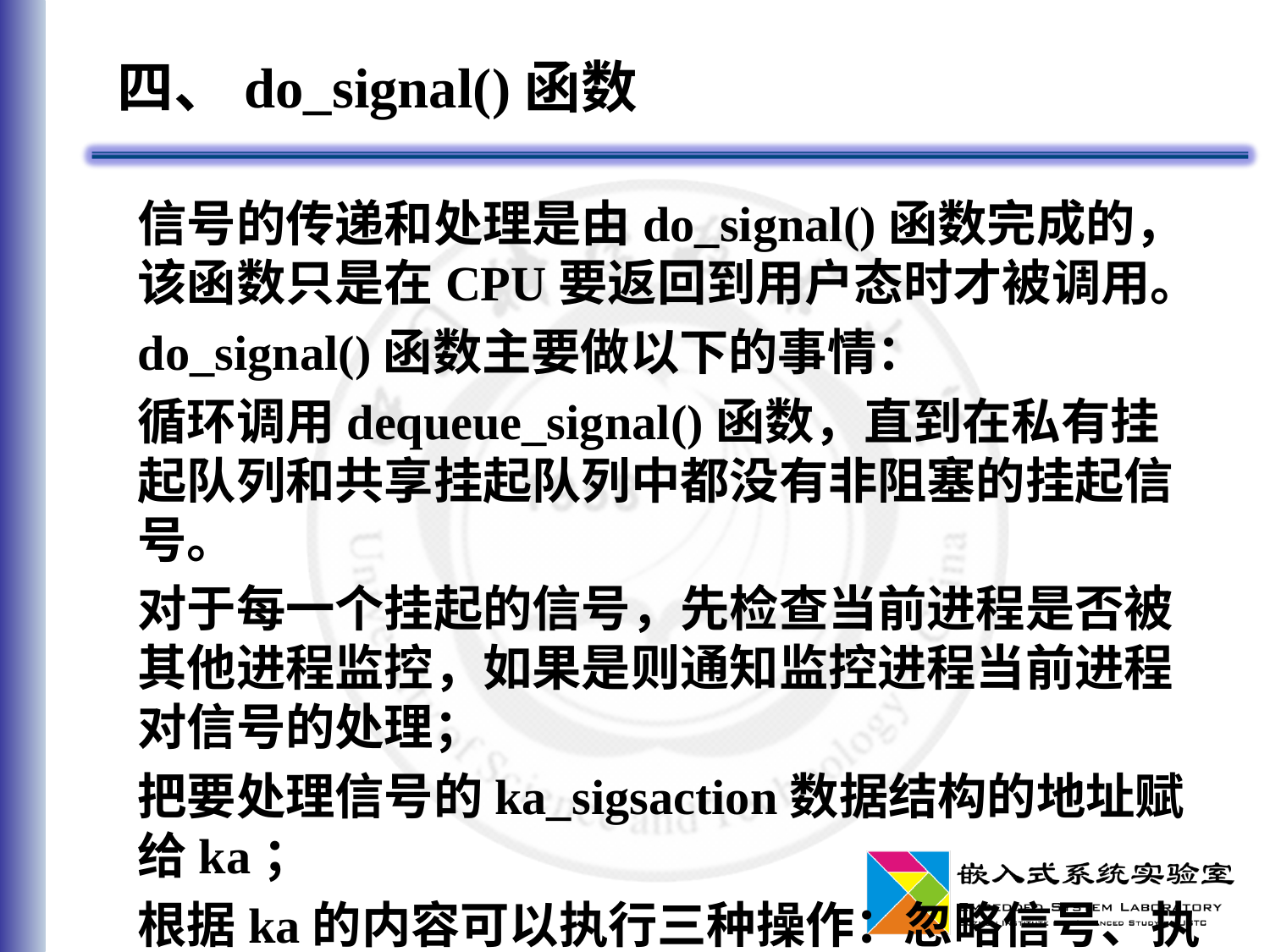

# 四、do_signal()函数
信号的传递和处理是由do_signal()函数完成的，该函数只是在CPU要返回到用户态时才被调用。
do_signal()函数主要做以下的事情：
循环调用dequeue_signal()函数，直到在私有挂起队列和共享挂起队列中都没有非阻塞的挂起信号。
对于每一个挂起的信号，先检查当前进程是否被其他进程监控，如果是则通知监控进程当前进程对信号的处理；
把要处理信号的ka_sigsaction数据结构的地址赋给ka；
根据ka的内容可以执行三种操作：忽略信号、执行缺省操作或执行信号处理程序。